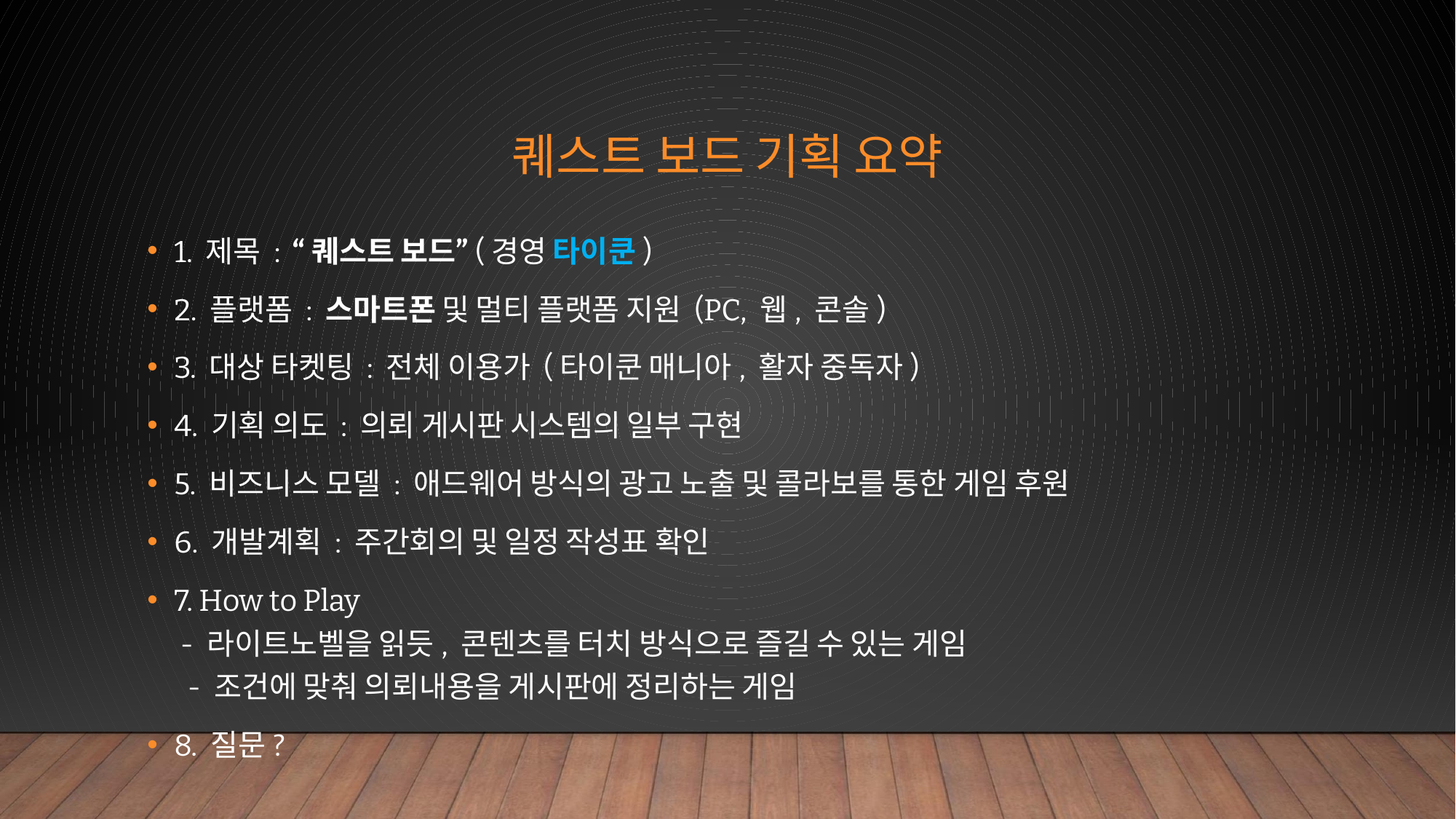

# 퀘스트 보드 기획 요약
1. 제목 :  “퀘스트 보드”(경영 타이쿤)
2. 플랫폼 : 스마트폰 및 멀티 플랫폼 지원 (PC, 웹, 콘솔)
3. 대상 타켓팅 : 전체 이용가 (타이쿤 매니아, 활자 중독자)
4. 기획 의도 : 의뢰 게시판 시스템의 일부 구현
5. 비즈니스 모델 : 애드웨어 방식의 광고 노출 및 콜라보를 통한 게임 후원
6. 개발계획 : 주간회의 및 일정 작성표 확인
7. How to Play
 - 라이트노벨을 읽듯, 콘텐츠를 터치 방식으로 즐길 수 있는 게임
 - 조건에 맞춰 의뢰내용을 게시판에 정리하는 게임
8. 질문?